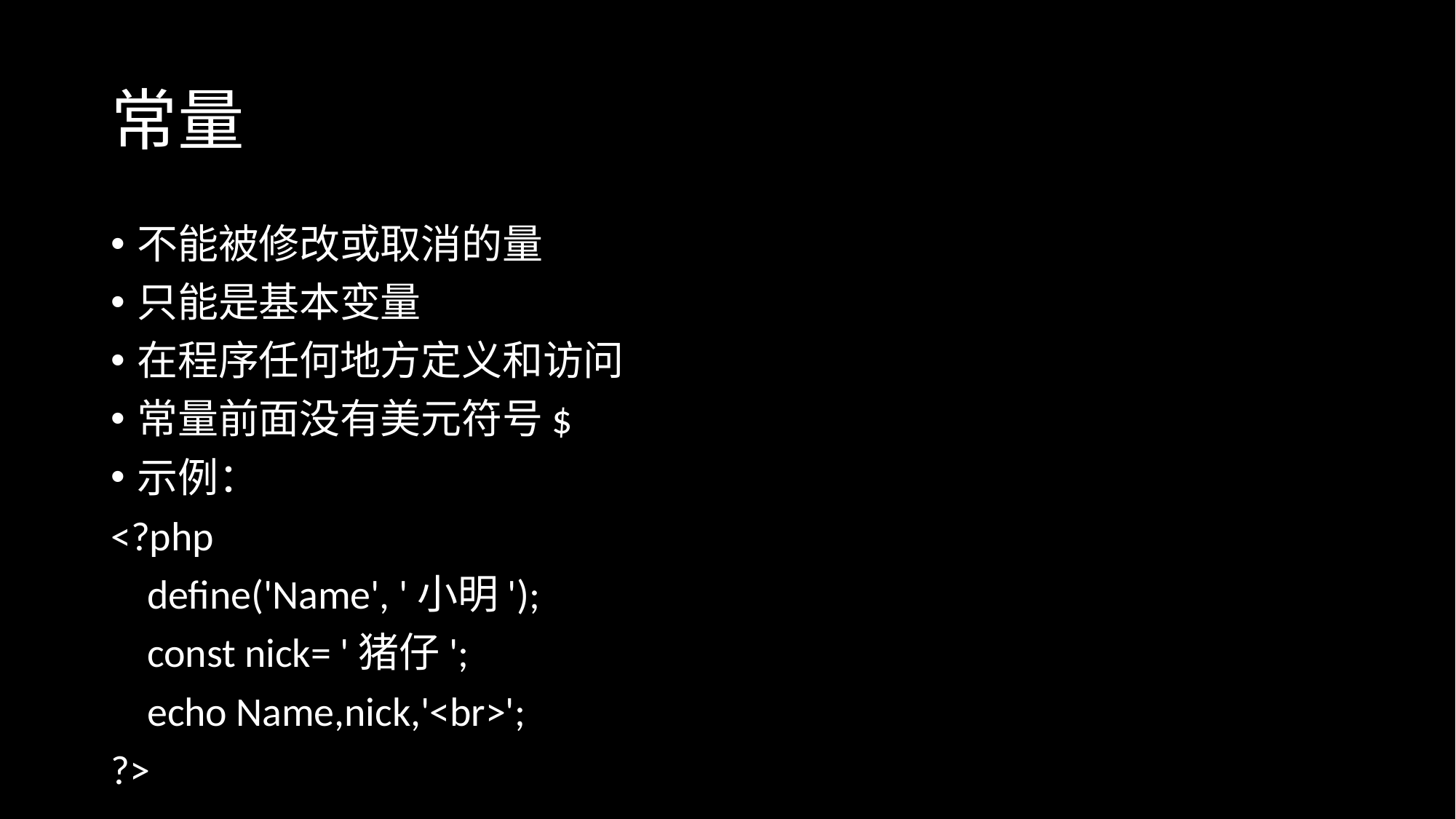

# 常量
不能被修改或取消的量
只能是基本变量
在程序任何地方定义和访问
常量前面没有美元符号$
示例：
<?php
    define('Name', '小明');
    const nick= '猪仔';
    echo Name,nick,'<br>';
?>